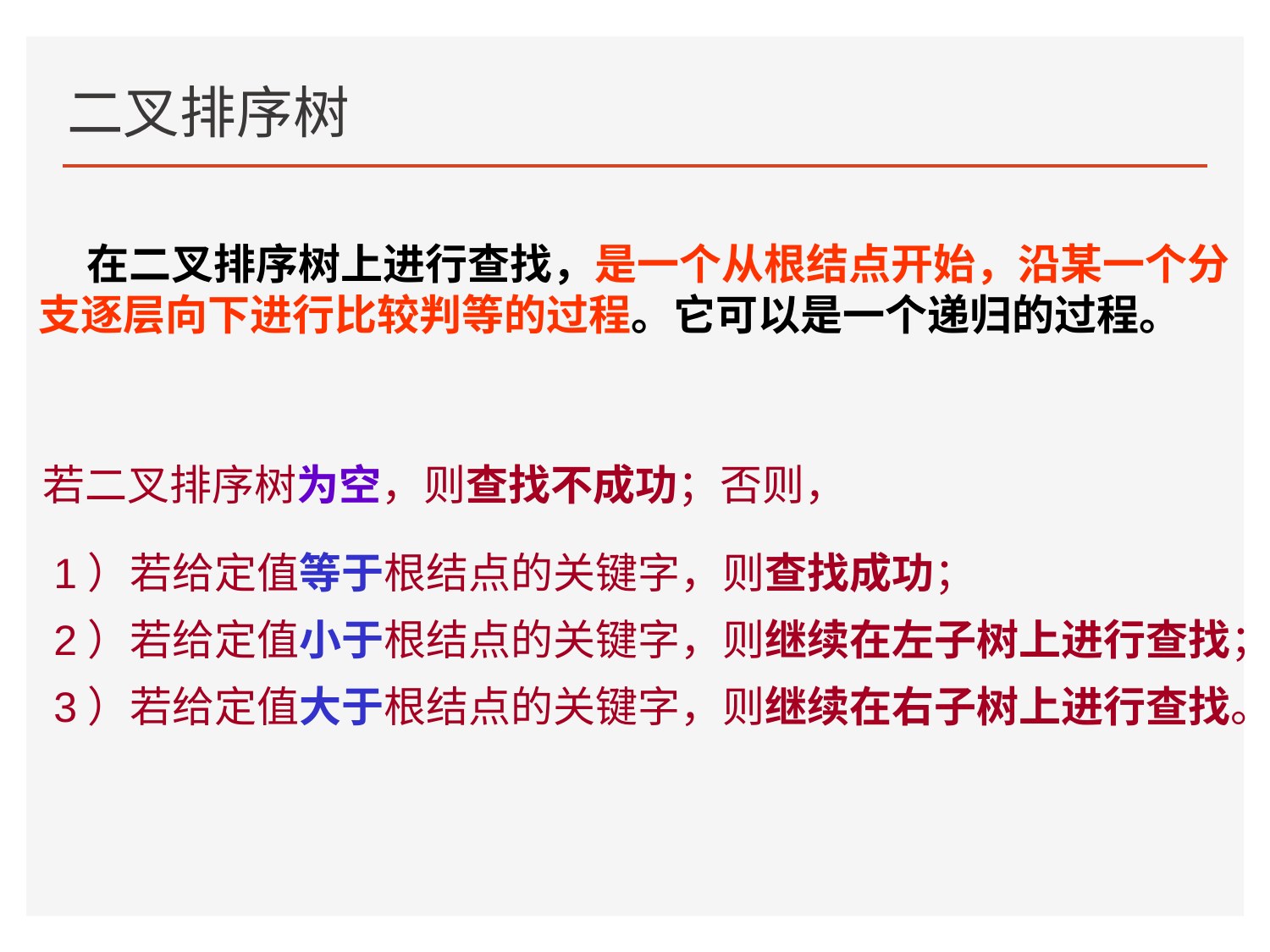

# 二叉排序树
    在二叉排序树上进行查找，是一个从根结点开始，沿某一个分支逐层向下进行比较判等的过程。它可以是一个递归的过程。
若二叉排序树为空，则查找不成功；否则，
1）若给定值等于根结点的关键字，则查找成功；
2）若给定值小于根结点的关键字，则继续在左子树上进行查找；
3）若给定值大于根结点的关键字，则继续在右子树上进行查找。